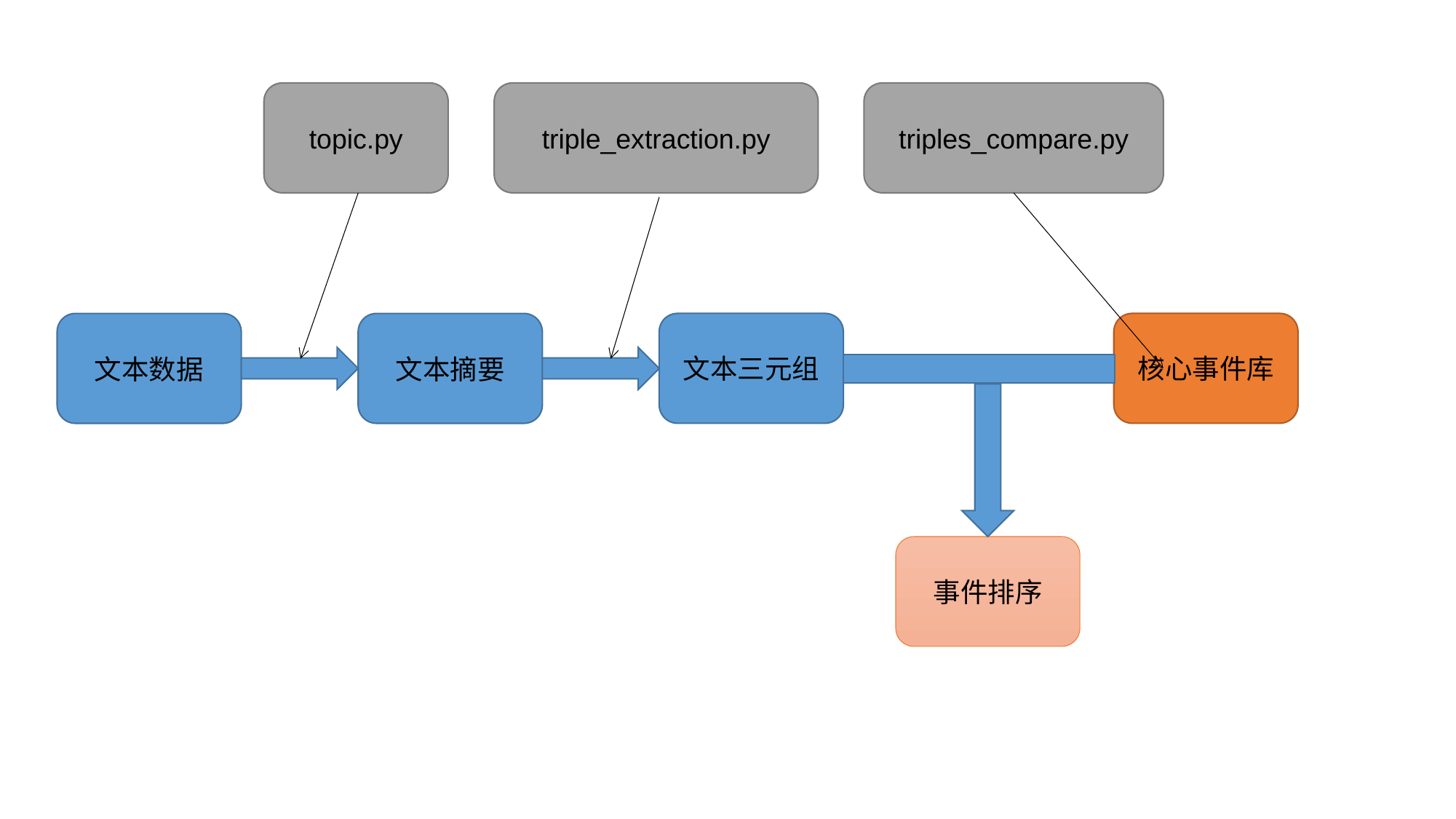

topic.py
triple_extraction.py
triples_compare.py

文本三元组
核心事件库
文本数据
文本摘要

事件排序